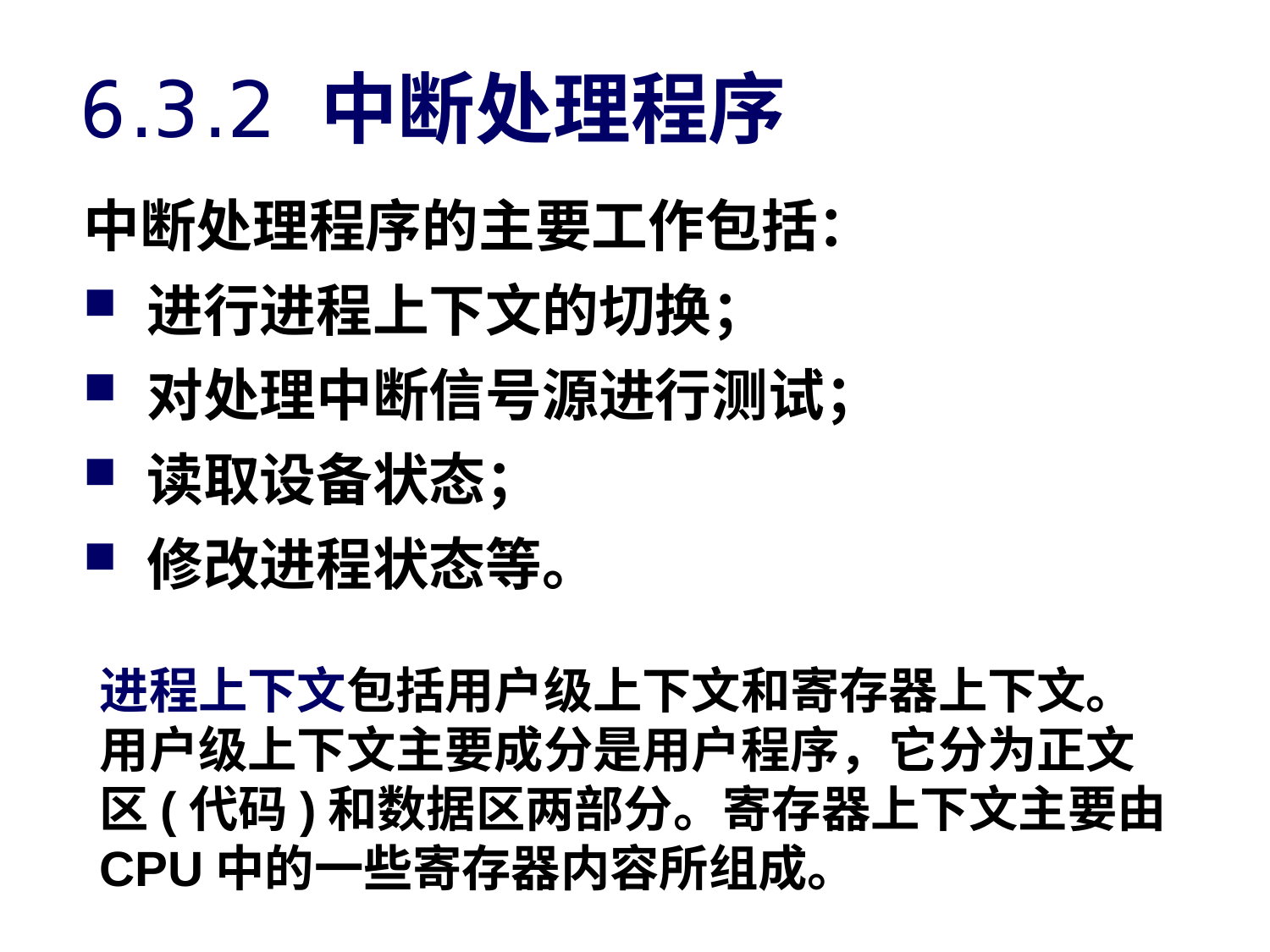

# 6.3.2 中断处理程序
中断处理程序的主要工作包括：
进行进程上下文的切换；
对处理中断信号源进行测试；
读取设备状态；
修改进程状态等。
进程上下文包括用户级上下文和寄存器上下文。用户级上下文主要成分是用户程序，它分为正文区(代码)和数据区两部分。寄存器上下文主要由CPU中的一些寄存器内容所组成。
26